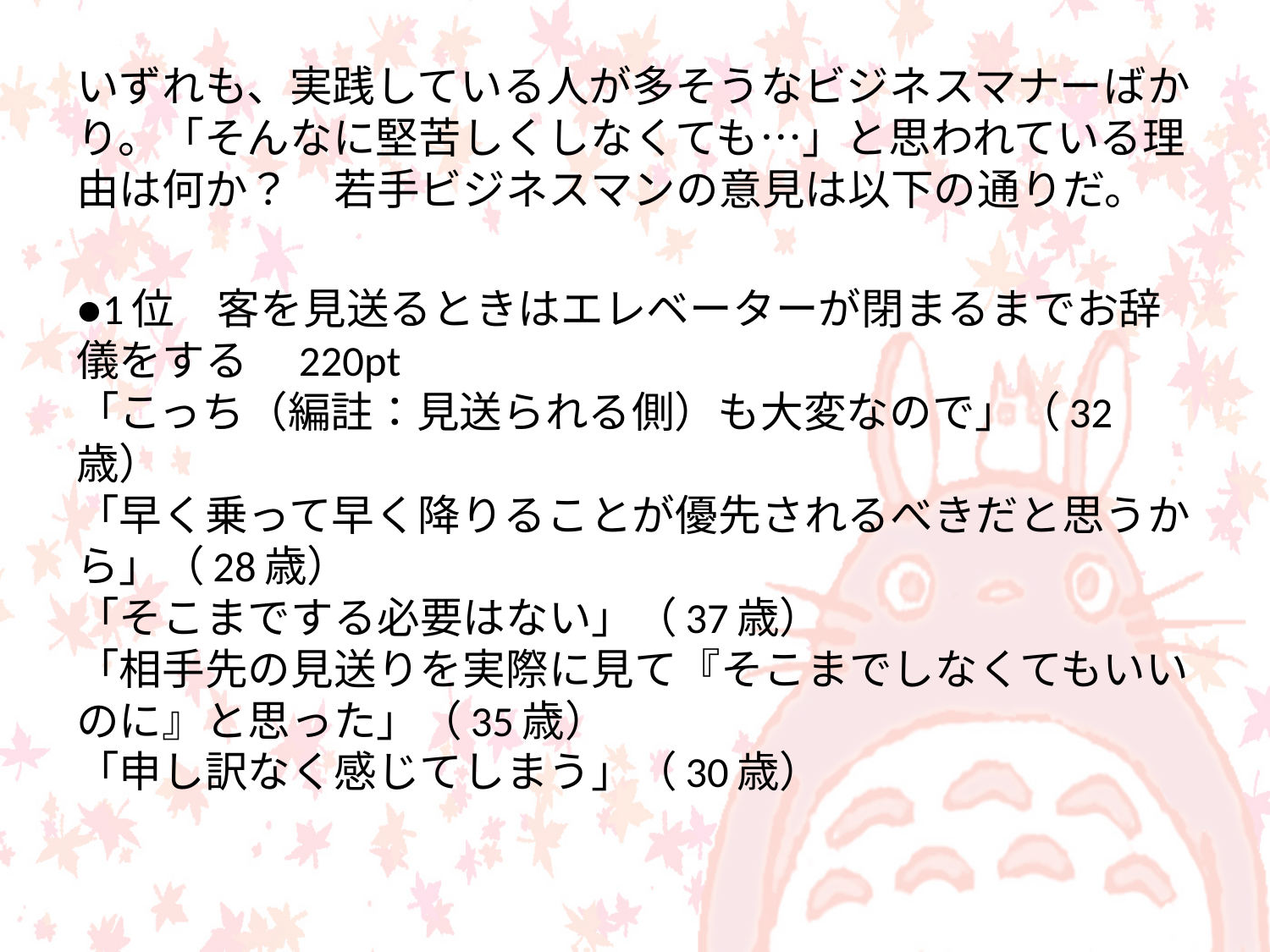

いずれも、実践している人が多そうなビジネスマナーばかり。「そんなに堅苦しくしなくても…」と思われている理由は何か？　若手ビジネスマンの意見は以下の通りだ。

●1位　客を見送るときはエレベーターが閉まるまでお辞儀をする　220pt
「こっち（編註：見送られる側）も大変なので」（32歳）
「早く乗って早く降りることが優先されるべきだと思うから」（28歳）
「そこまでする必要はない」（37歳）
「相手先の見送りを実際に見て『そこまでしなくてもいいのに』と思った」（35歳）
「申し訳なく感じてしまう」（30歳）